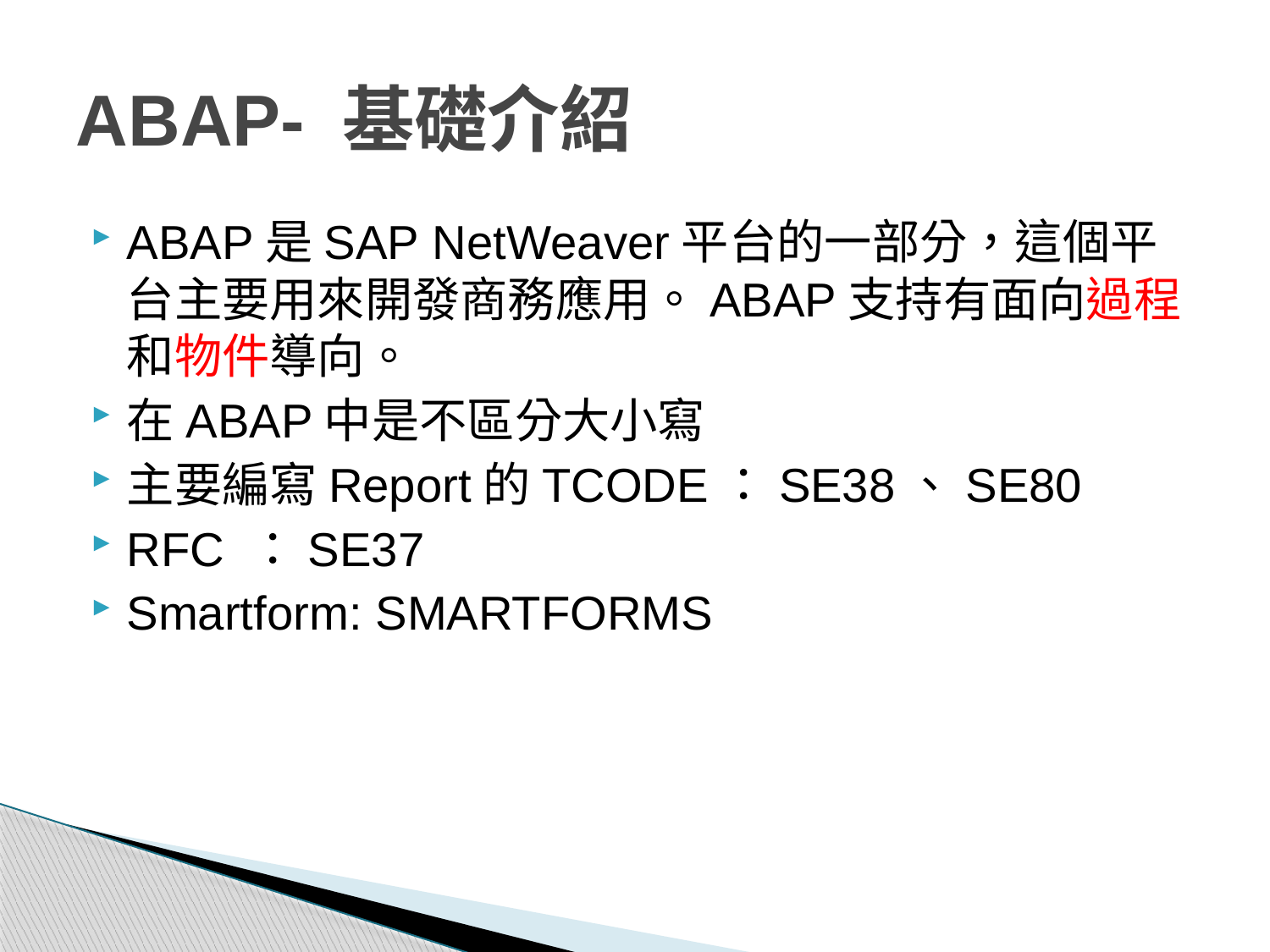

# ABAP- 基礎介紹
ABAP是SAP NetWeaver平台的一部分，這個平台主要用來開發商務應用。ABAP支持有面向過程和物件導向。
在ABAP中是不區分大小寫
主要編寫Report的TCODE：SE38、SE80
RFC ：SE37
Smartform: SMARTFORMS